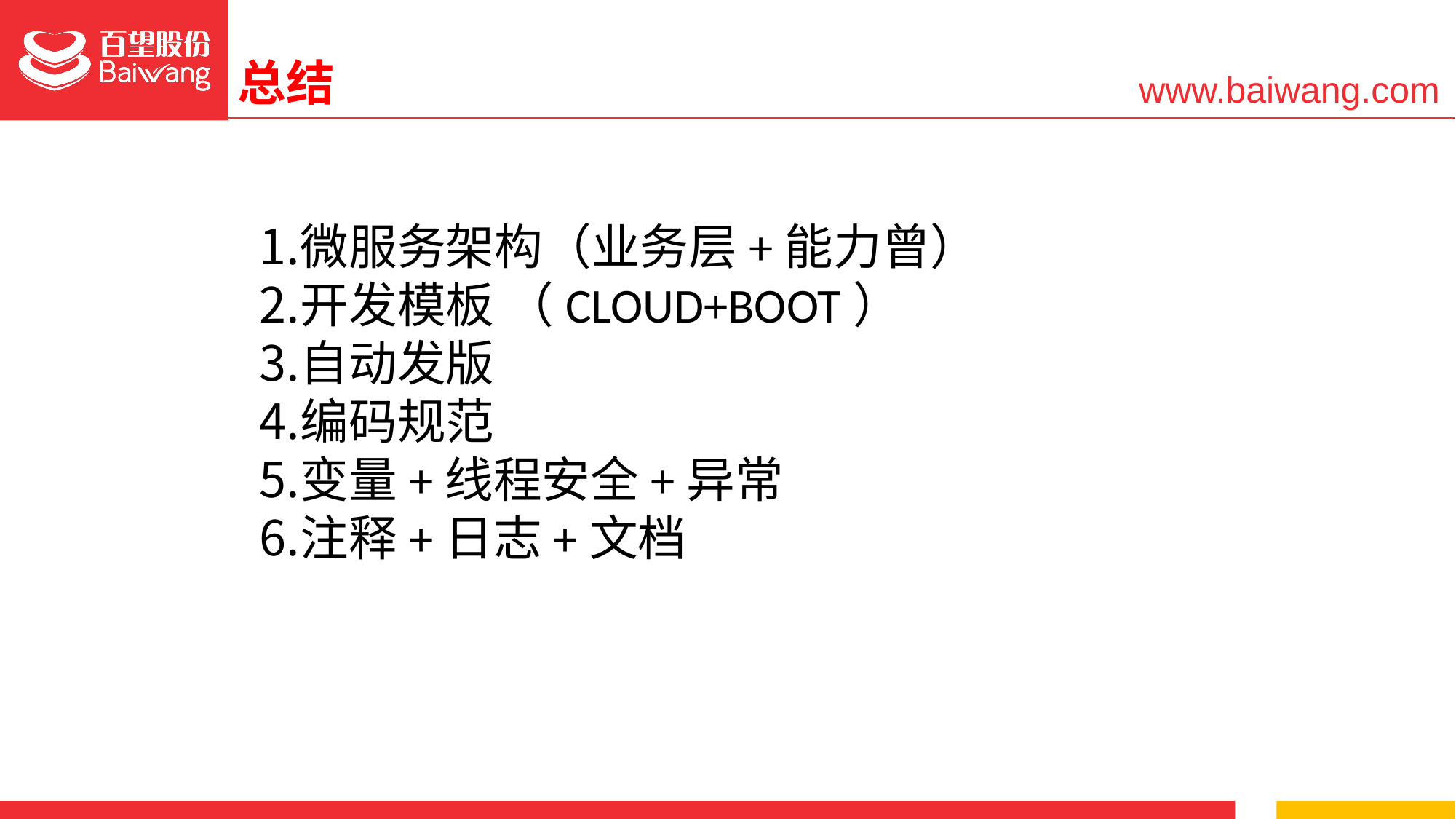

总结
微服务架构（业务层+能力曾）
开发模板 （CLOUD+BOOT）
自动发版
编码规范
变量+线程安全+异常
注释+日志+文档